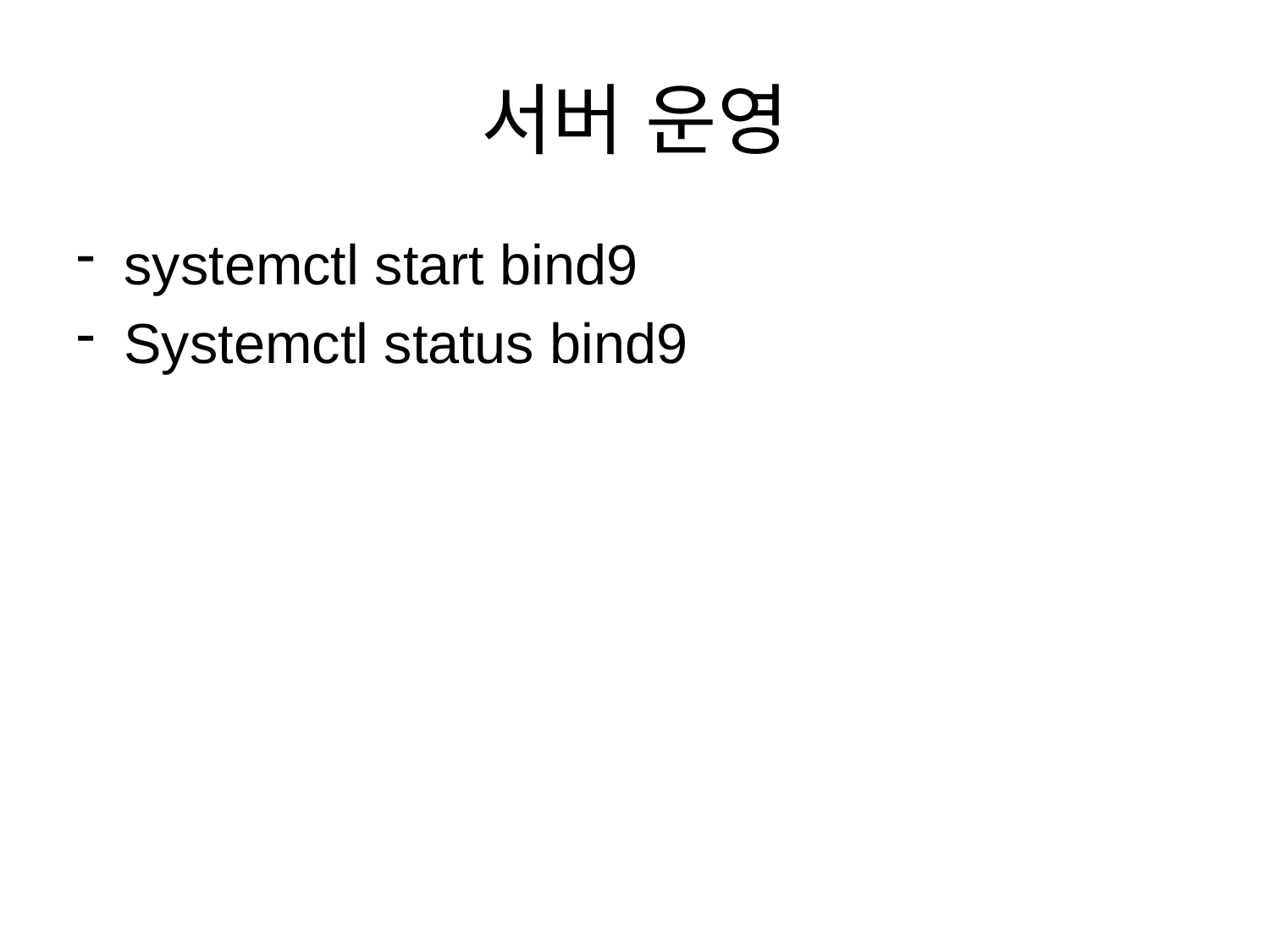

# 서버 운영
systemctl start bind9
Systemctl status bind9